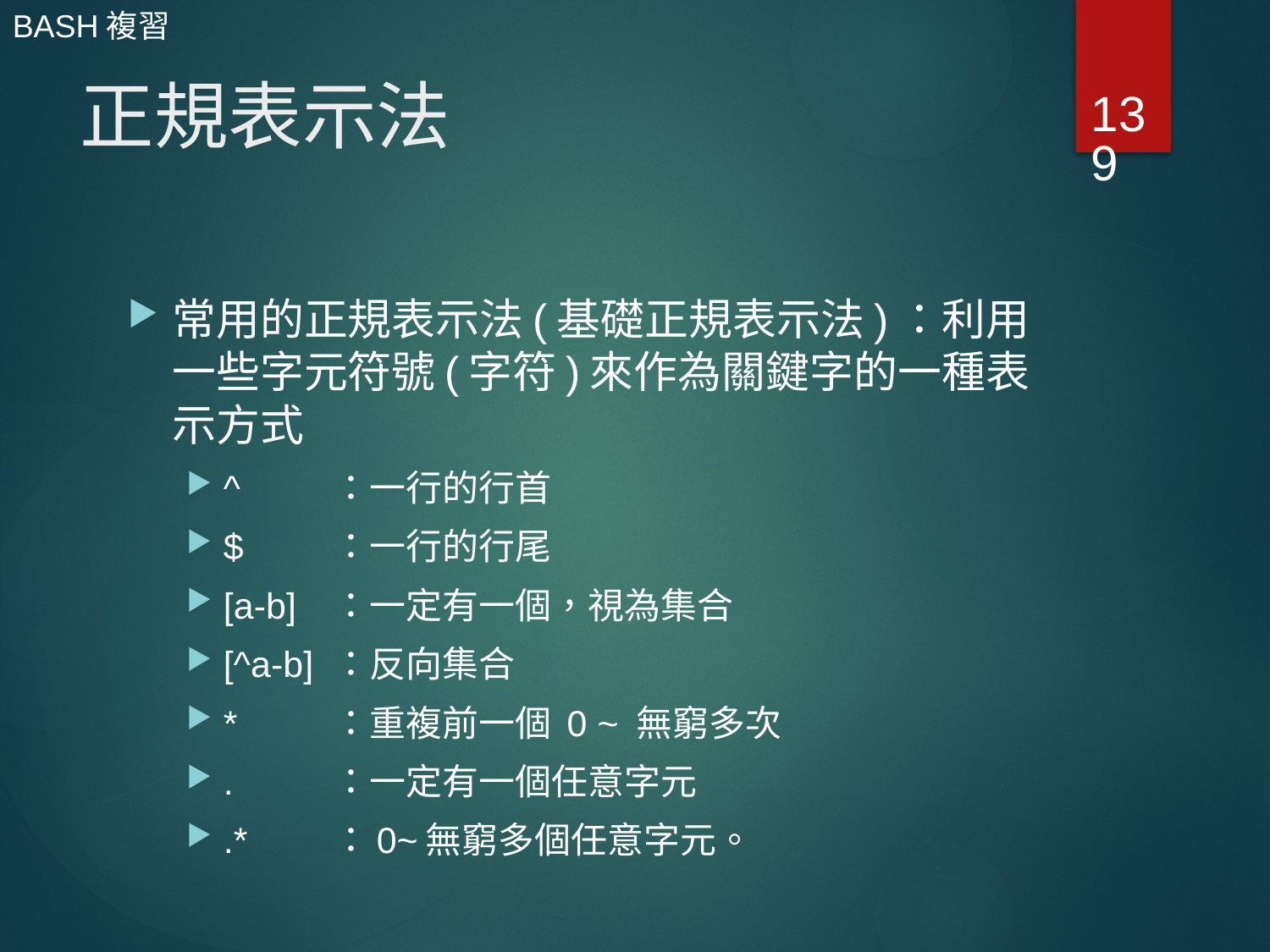

BASH複習
139
# 正規表示法
常用的正規表示法(基礎正規表示法)：利用一些字元符號(字符)來作為關鍵字的一種表示方式
^		：一行的行首
$		：一行的行尾
[a-b]	：一定有一個，視為集合
[^a-b]	：反向集合
*		：重複前一個 0 ~ 無窮多次
.		：一定有一個任意字元
.*	：0~無窮多個任意字元。